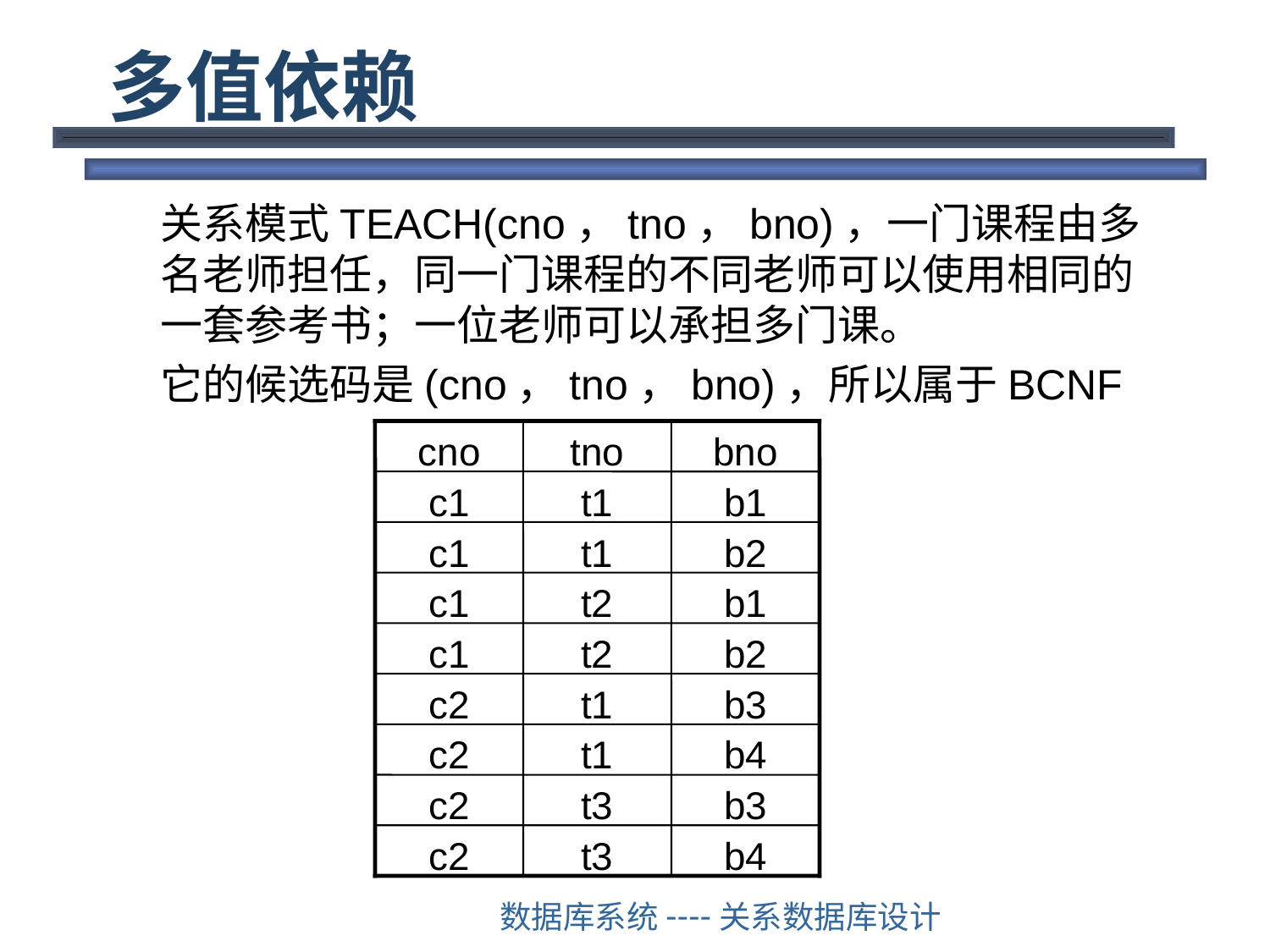

# 多值依赖
	关系模式TEACH(cno，tno，bno)，一门课程由多名老师担任，同一门课程的不同老师可以使用相同的一套参考书；一位老师可以承担多门课。
	它的候选码是(cno，tno，bno)，所以属于BCNF
cno

tno

bno

c1

t1
b1
c1

t1
b2
c1

t2
b1
c1

t2
b2
c2

t1
b3
c2

t1
b4
c2

t3
b3
c2

t3
b4

数据库系统----关系数据库设计